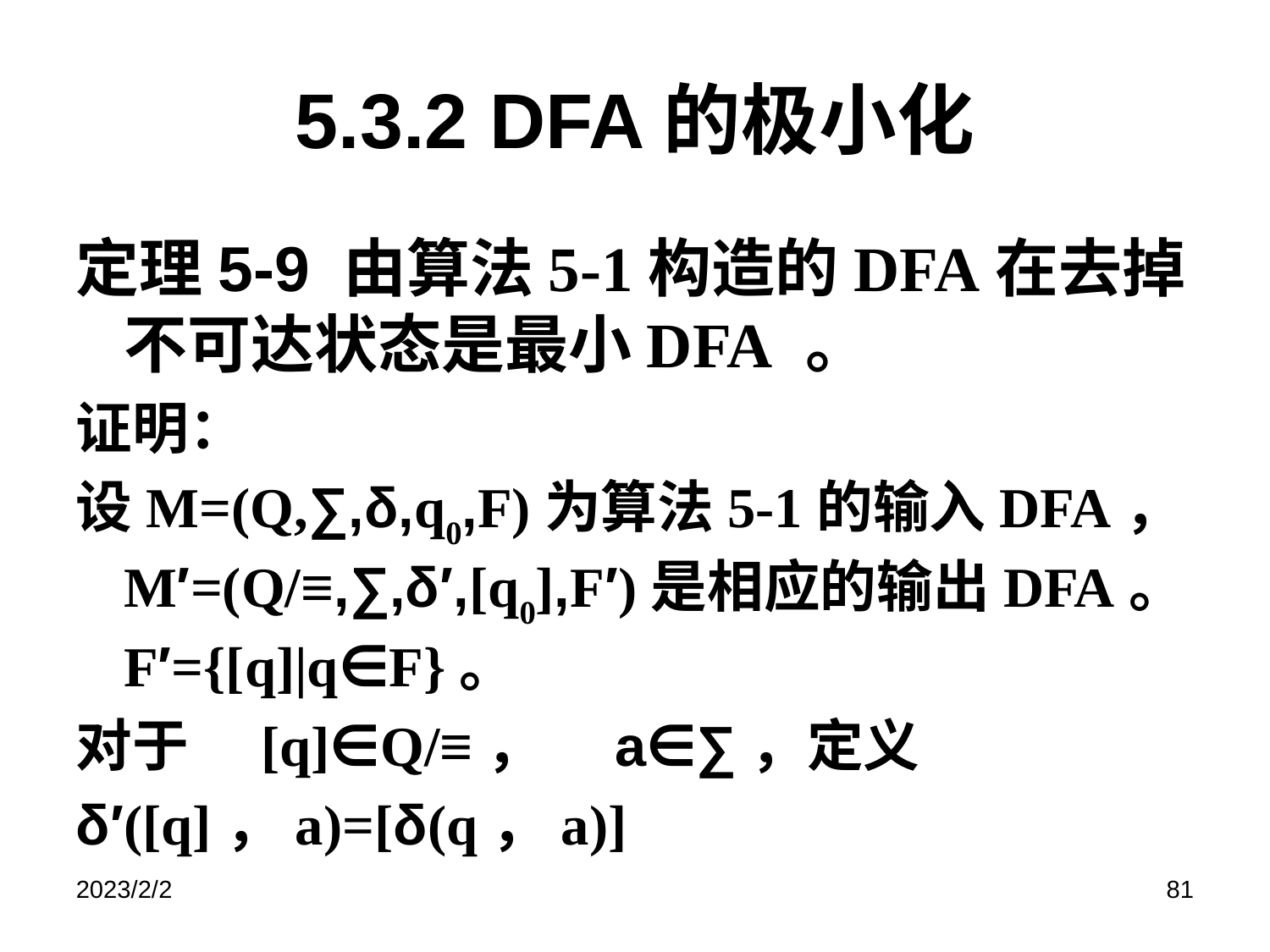

# 5.3.2 DFA的极小化
定理5-9 由算法5-1构造的DFA在去掉不可达状态是最小DFA 。
证明：
设M=(Q,∑,δ,q0,F)为算法5-1的输入DFA，M′=(Q/≡,∑,δ′,[q0],F′)是相应的输出DFA。F′={[q]|q∈F}。
对于∀ [q]∈Q/≡，∀ a∈∑，定义
δ′([q]，a)=[δ(q，a)]
2023/2/2
81